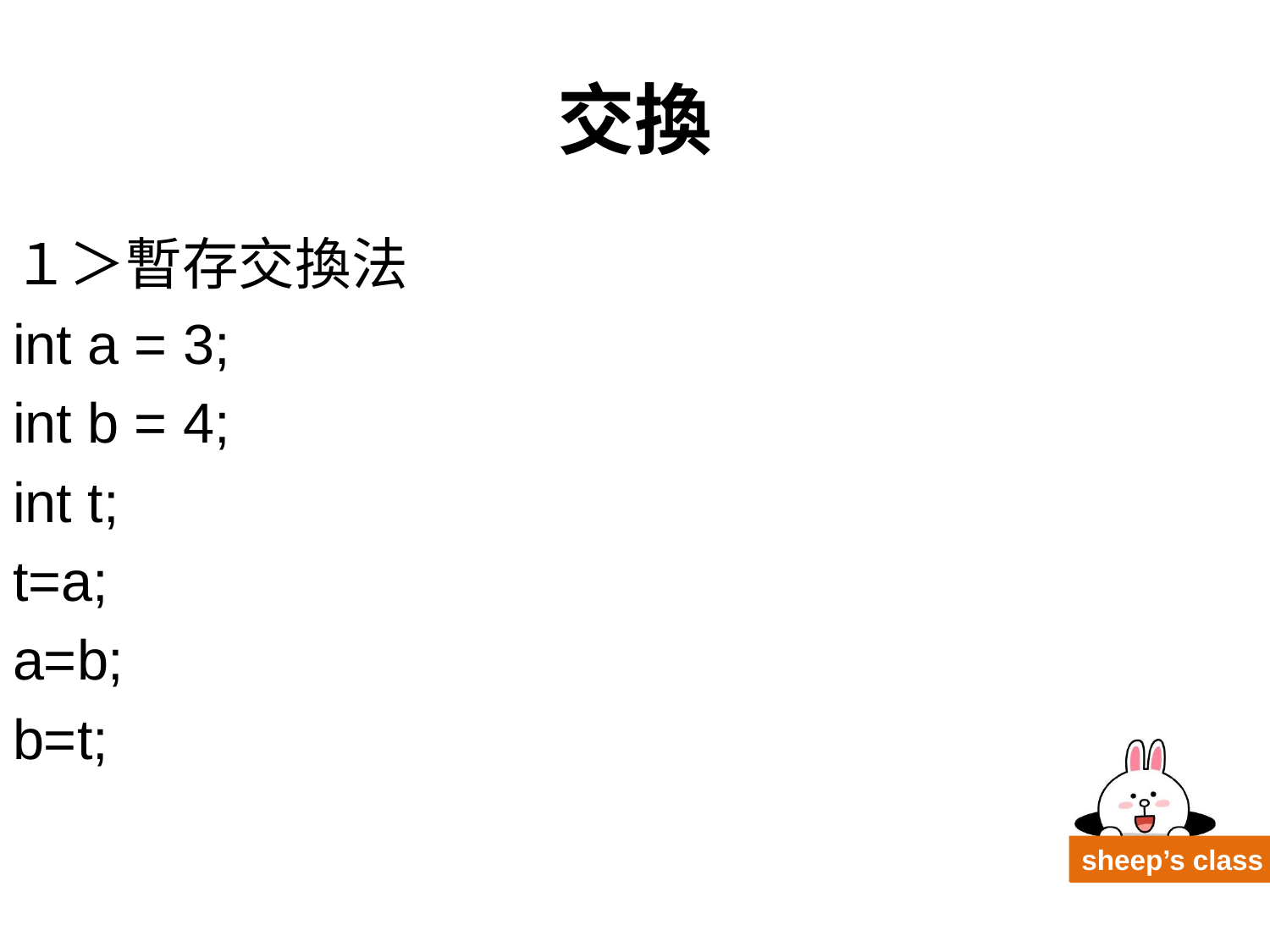

# 交換
１＞暫存交換法
int a = 3;
int b = 4;
int t;
t=a;
a=b;
b=t;